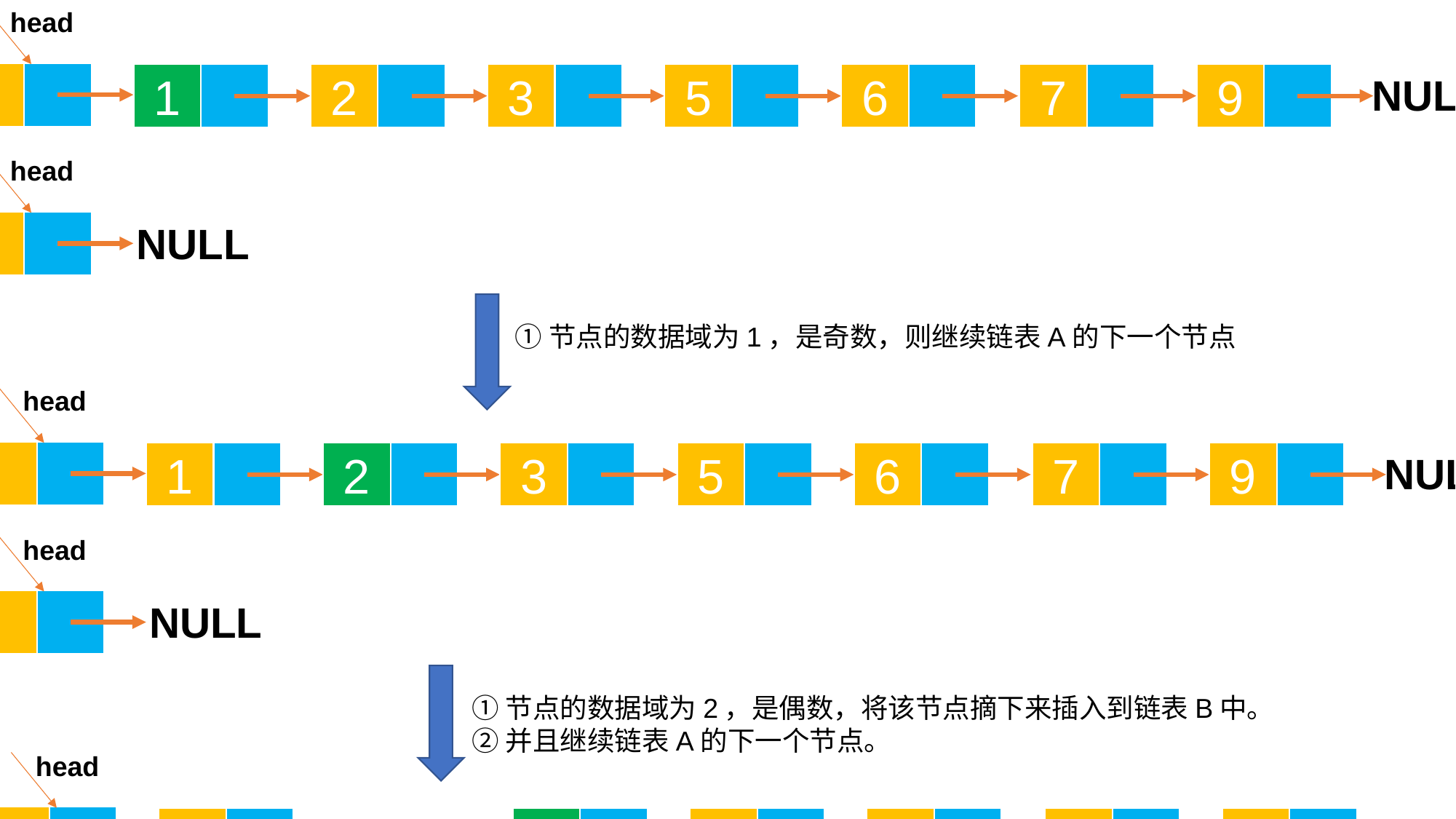

head

NULL
1

2

3

5

6

7

9

单链表A：
head

NULL
单链表B：
（已初始化）

①节点的数据域为1，是奇数，则继续链表A的下一个节点
head

NULL
1

2

3

5

6

7

9

单链表A：
head

NULL
单链表B：
（已初始化）

①节点的数据域为2，是偶数，将该节点摘下来插入到链表B中。
②并且继续链表A的下一个节点。
head

NULL
1

3

5

6

7

9

单链表A：
head

2

NULL
单链表B：
（已初始化）

①节点的数据域为3，是奇数，则继续链表A的下一个节点
head

NULL
1

3

5

6

7

9

单链表A：
head

2

NULL
单链表B：
（已初始化）

①节点的数据域为5，是奇数，则继续链表A的下一个节点
head

NULL
1

3

5

6

7

9

单链表A：
head

2

NULL
单链表B：
（已初始化）

①节点的数据域为6，是偶数，则将该节点摘下插入到链表B尾部。
②继续链表A的下一个节点
head

NULL
1

3

5

7

9

单链表A：
head
NULL

2

6

单链表B：
（已初始化）

①节点的数据域为7，是奇数，则继续链表A的下一个节点
head

NULL
1

3

5

7

9

单链表A：
head
NULL

2

6

单链表B：
（已初始化）

①节点的数据域为9，是奇数，则继续链表A的下一个节点。
②下一节点为null，则遍历链表A完成，最终结果如下：
head

NULL
1

3

5

7

9

单链表A：
head
NULL

2

6

单链表B：
（已初始化）